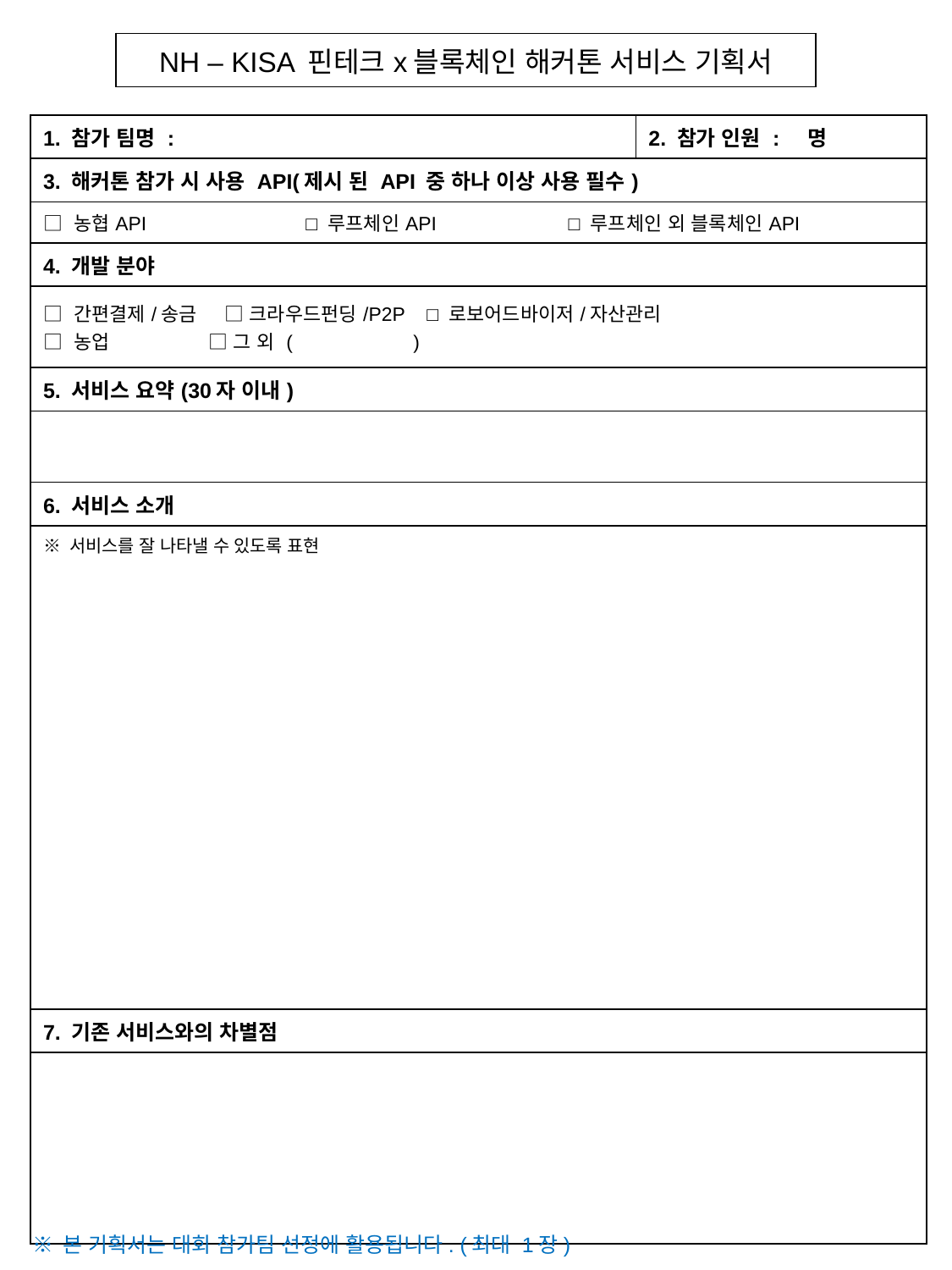

| NH – KISA 핀테크x블록체인 해커톤 서비스 기획서 |
| --- |
| 1. 참가 팀명 : | 2. 참가 인원 : 명 |
| --- | --- |
| 3. 해커톤 참가 시 사용 API(제시 된 API 중 하나 이상 사용 필수) |  |
| □ 농협API □ 루프체인API □ 루프체인 외 블록체인API |  |
| 4. 개발 분야 |  |
| □ 간편결제/송금 □ 크라우드펀딩/P2P □ 로보어드바이저/자산관리 □ 농업 □ 그 외 ( ) |  |
| 5. 서비스 요약(30자 이내) |  |
|  |  |
| 6. 서비스 소개 |  |
| ※ 서비스를 잘 나타낼 수 있도록 표현 |  |
| 7. 기존 서비스와의 차별점 |  |
|  |  |
※ 본 기획서는 대회 참가팀 선정에 활용됩니다. (최대 1장)